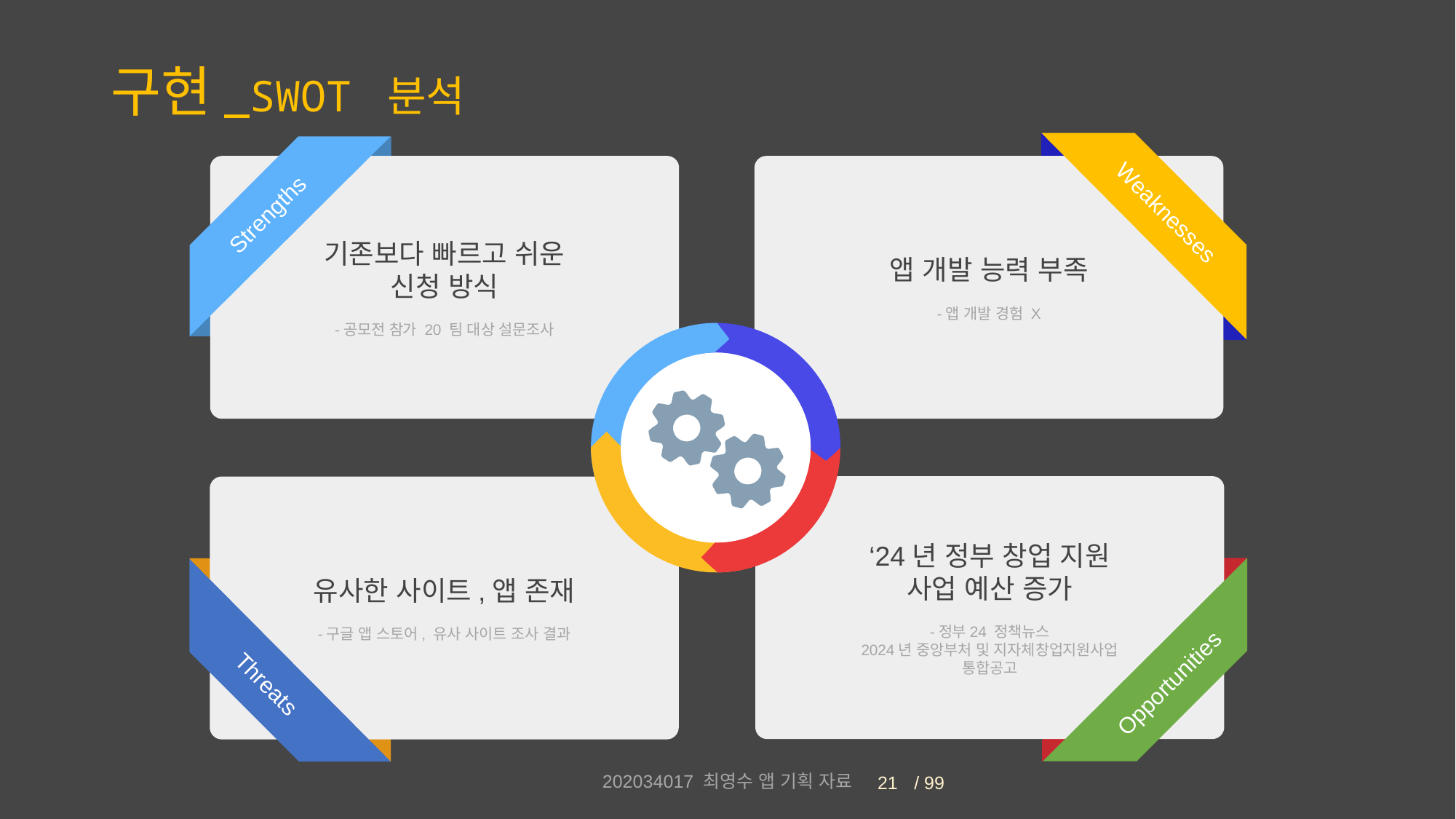

# 구현_SWOT 분석

앱 개발 능력 부족

-앱 개발 경험 X
Weaknesses

기존보다 빠르고 쉬운
신청 방식

-공모전 참가 20 팀 대상 설문조사
Strengths

‘24년 정부 창업 지원
사업 예산 증가

-정부24 정책뉴스
2024년 중앙부처 및 지자체창업지원사업
통합공고

Opportunities
유사한 사이트,앱 존재

-구글 앱 스토어, 유사 사이트 조사 결과

Threats
202034017 최영수 앱 기획 자료
21